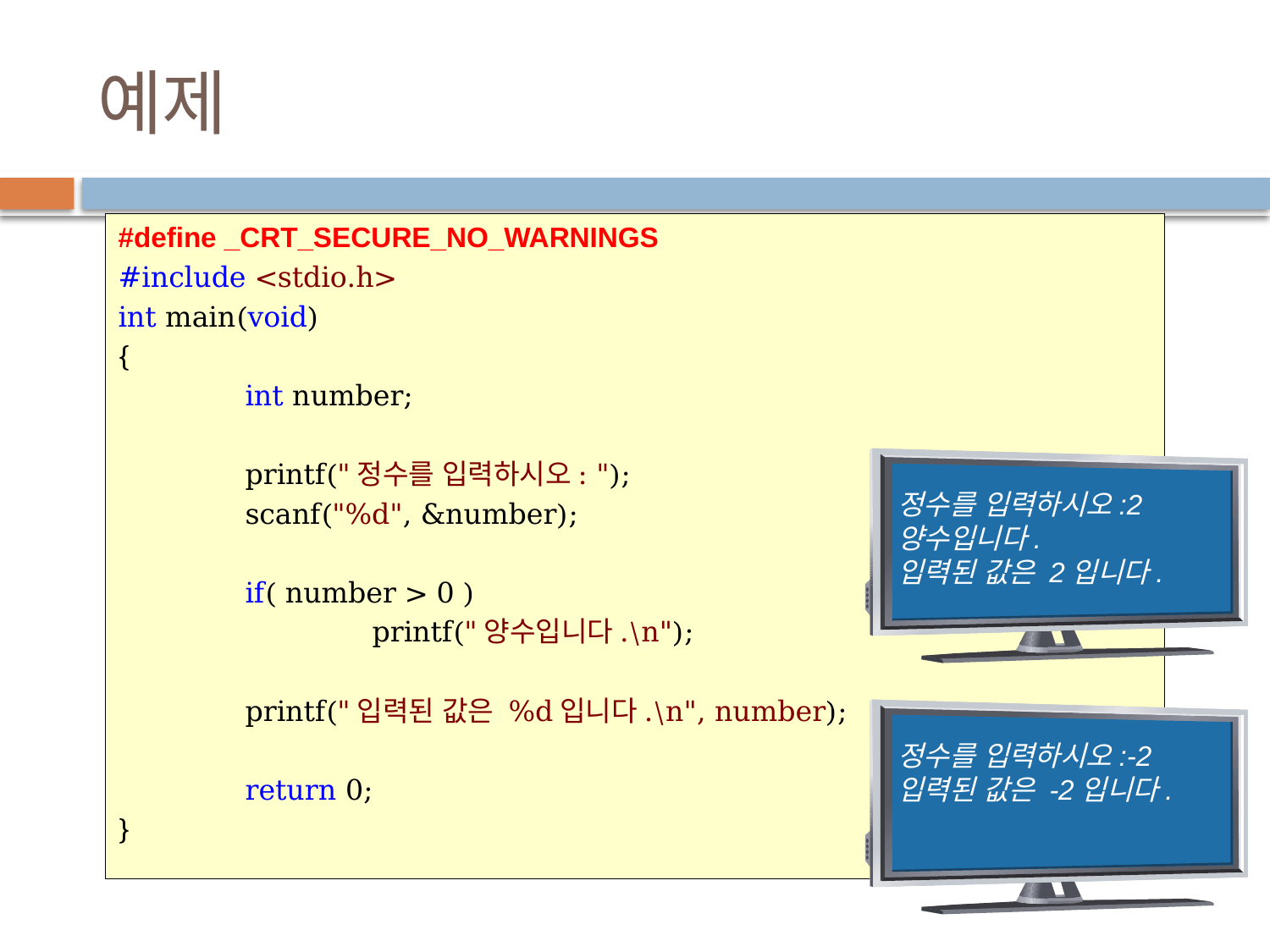

# 예제
#define _CRT_SECURE_NO_WARNINGS
#include <stdio.h>
int main(void)
{
	int number;

	printf("정수를 입력하시오: ");
	scanf("%d", &number);

	if( number > 0 )
		printf("양수입니다.\n");

	printf("입력된 값은 %d입니다.\n", number);

	return 0;
}

정수를 입력하시오:2
양수입니다.
입력된 값은 2입니다.

정수를 입력하시오:-2
입력된 값은 -2입니다.